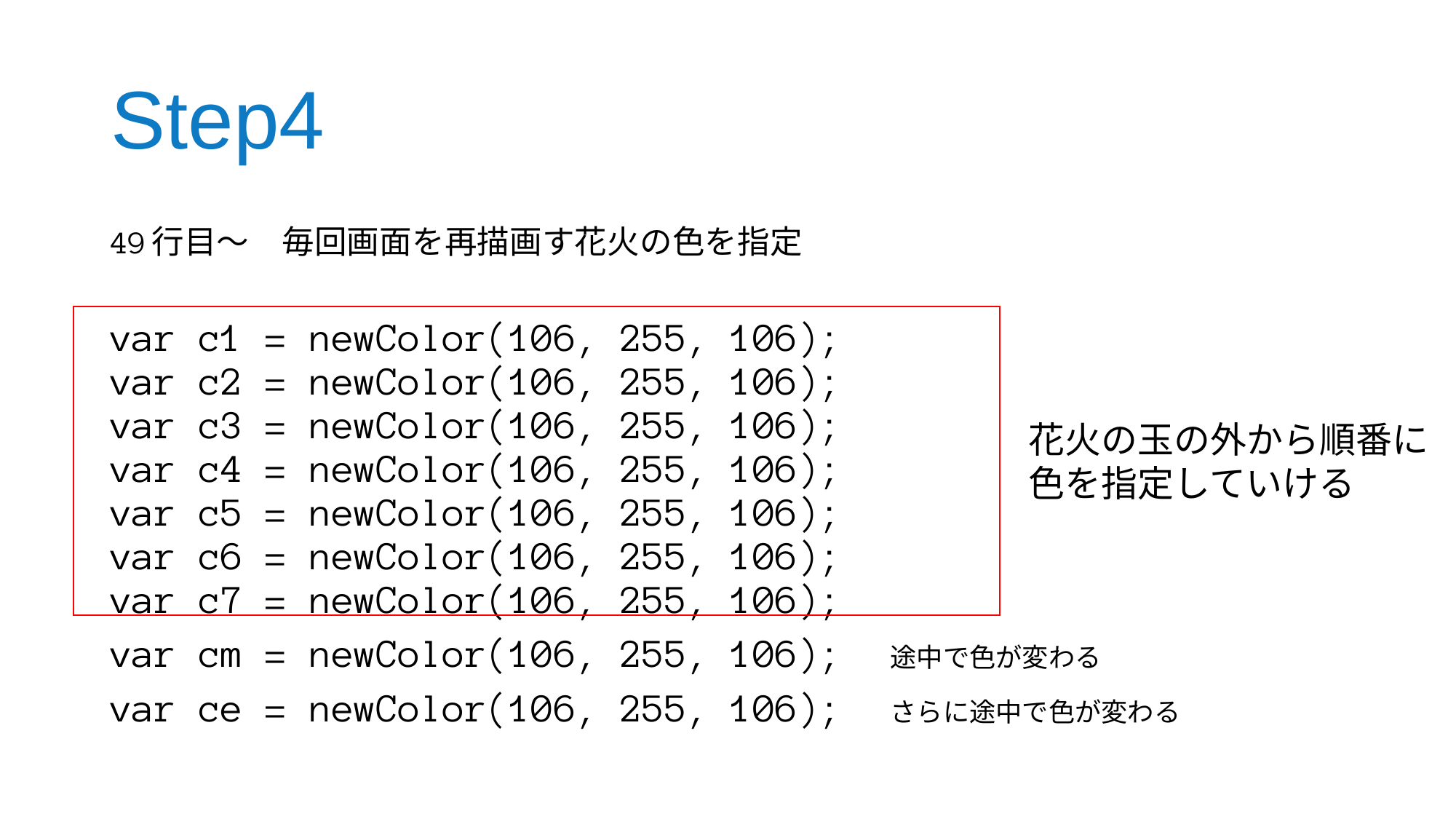

# Step4
49行目～　毎回画面を再描画す花火の色を指定

var c1 = newColor(106, 255, 106);
var c2 = newColor(106, 255, 106);
var c3 = newColor(106, 255, 106);
var c4 = newColor(106, 255, 106);
var c5 = newColor(106, 255, 106);
var c6 = newColor(106, 255, 106);
var c7 = newColor(106, 255, 106);
var cm = newColor(106, 255, 106);　途中で色が変わる
var ce = newColor(106, 255, 106);　さらに途中で色が変わる

花火の玉の外から順番に
色を指定していける